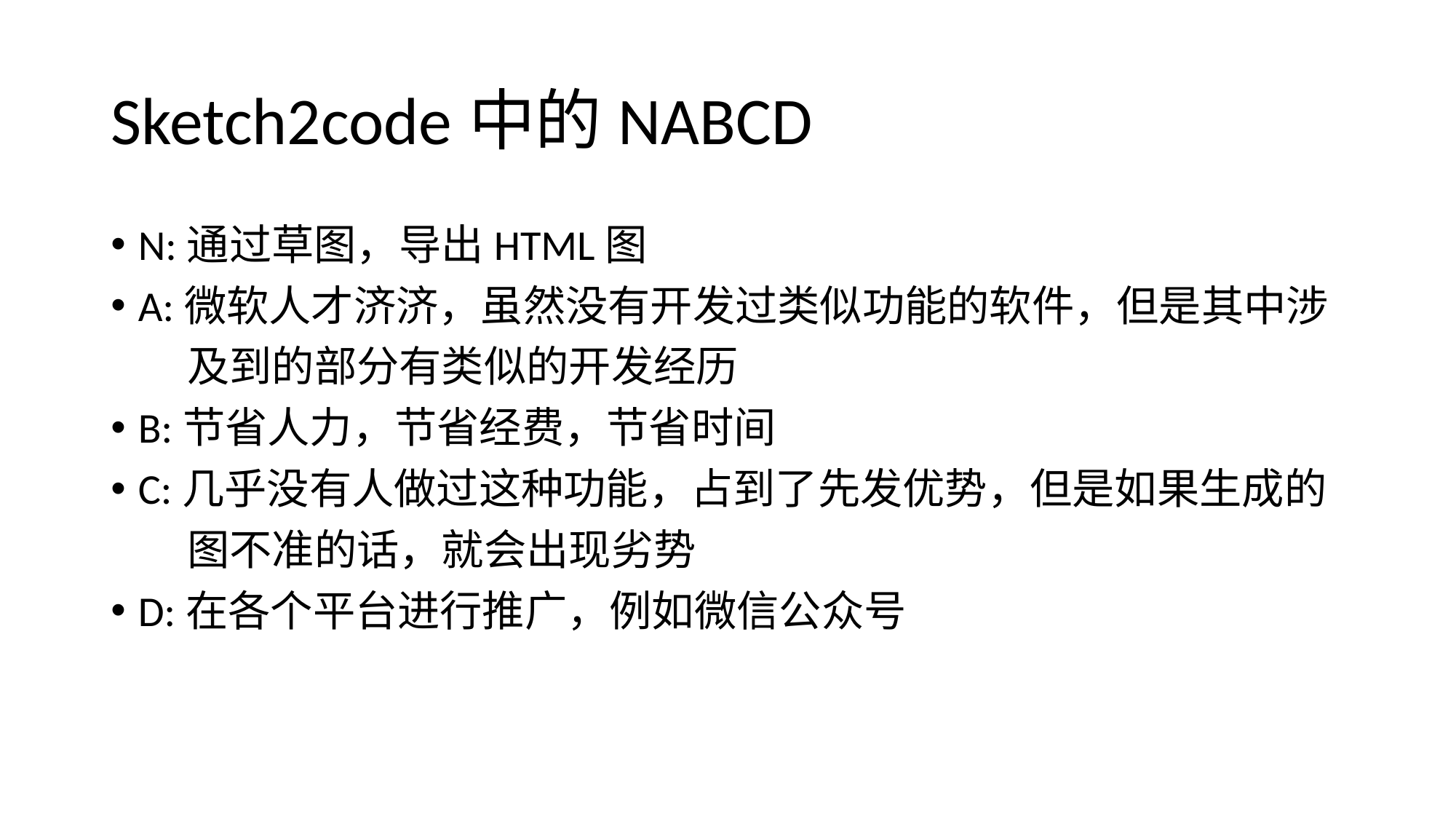

# Sketch2code中的NABCD
N:通过草图，导出HTML图
A:微软人才济济，虽然没有开发过类似功能的软件，但是其中涉
       及到的部分有类似的开发经历
B:节省人力，节省经费，节省时间
C:几乎没有人做过这种功能，占到了先发优势，但是如果生成的
       图不准的话，就会出现劣势
D:在各个平台进行推广，例如微信公众号